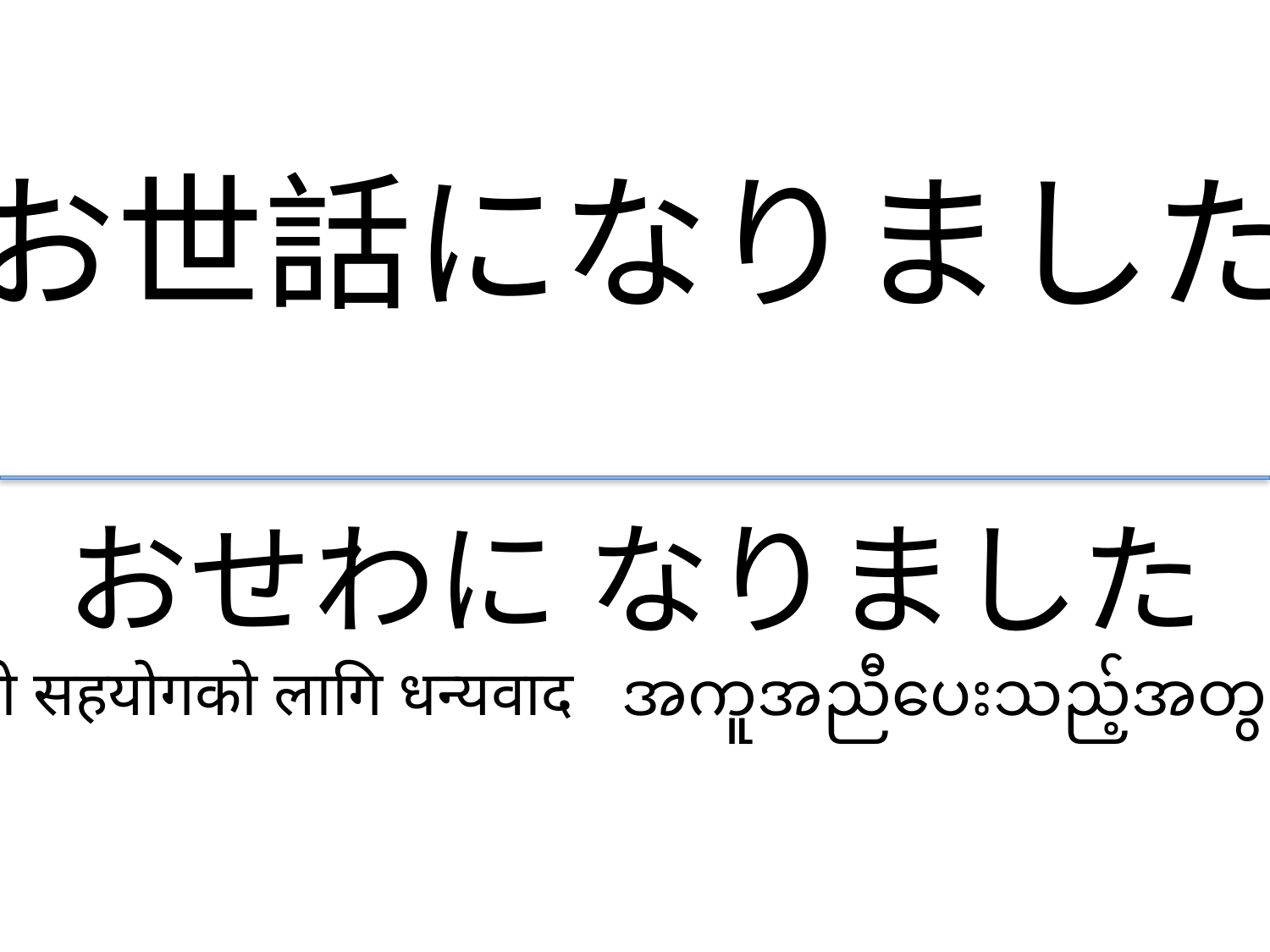

お世話になりました

おせわに なりました
Thank you for your help   Cảm ơn bạn đã giúp đỡ   तपाईको सहयोगको लागि धन्यवाद   အကူအညီပေးသည့်အတွက်ကျေးဇူးတင်ပါတယ်   感谢您的帮助   感謝您的幫助